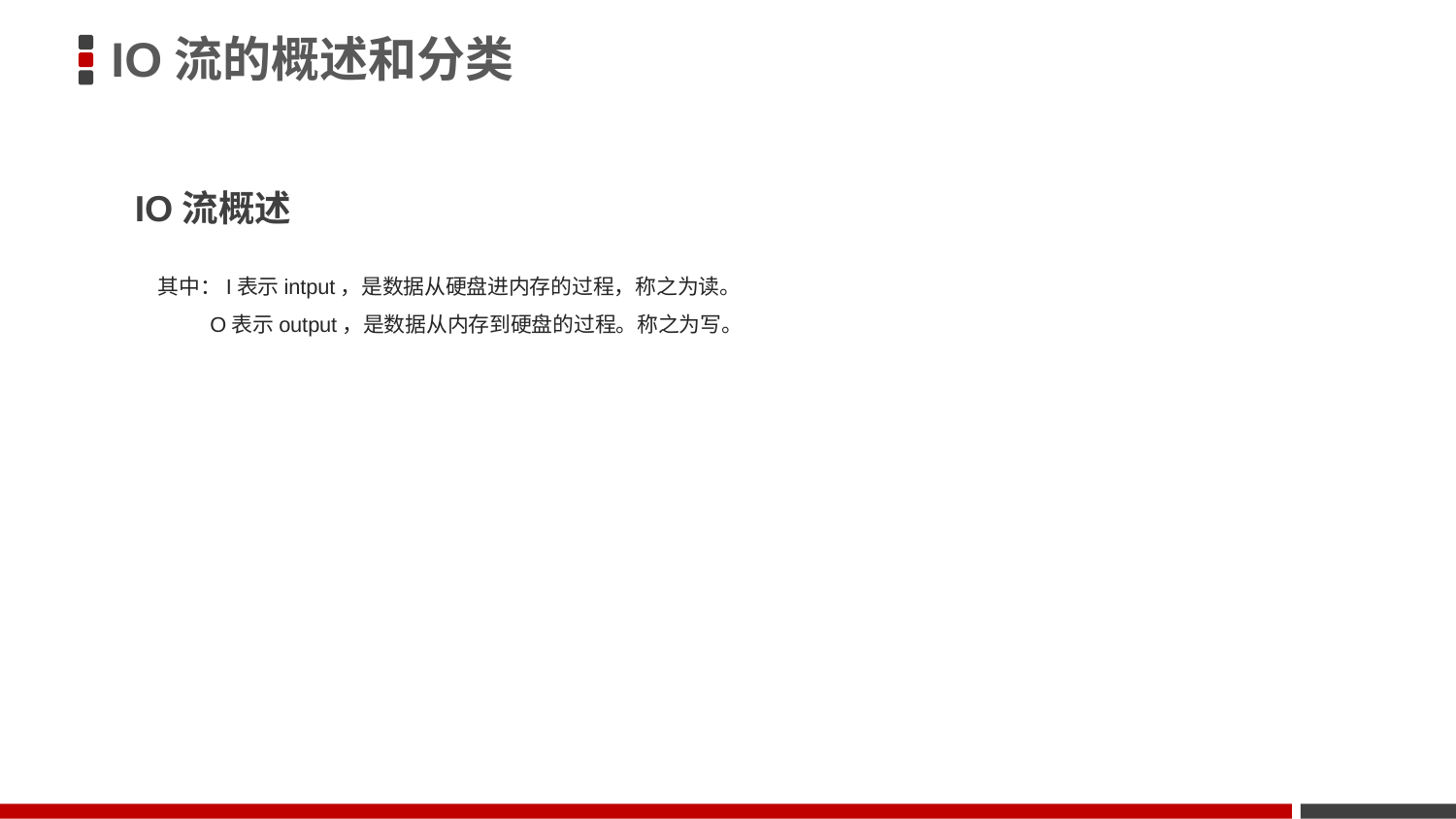

IO流的概述和分类
IO流概述
其中：I表示intput，是数据从硬盘进内存的过程，称之为读。
         O表示output，是数据从内存到硬盘的过程。称之为写。